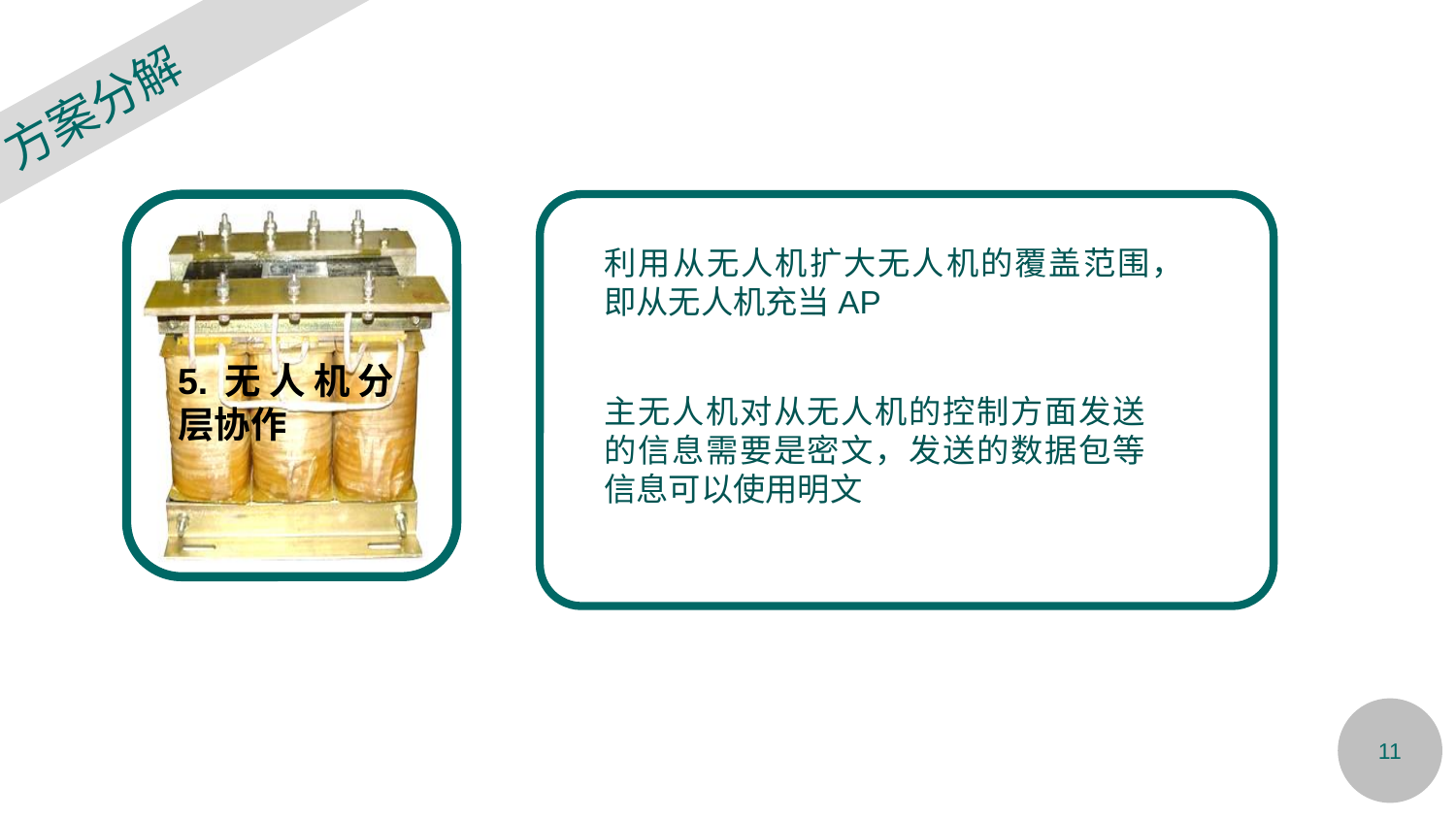

方案分解

利用从无人机扩大无人机的覆盖范围，即从无人机充当AP
主无人机对从无人机的控制方面发送的信息需要是密文，发送的数据包等信息可以使用明文
5.无人机分层协作
11